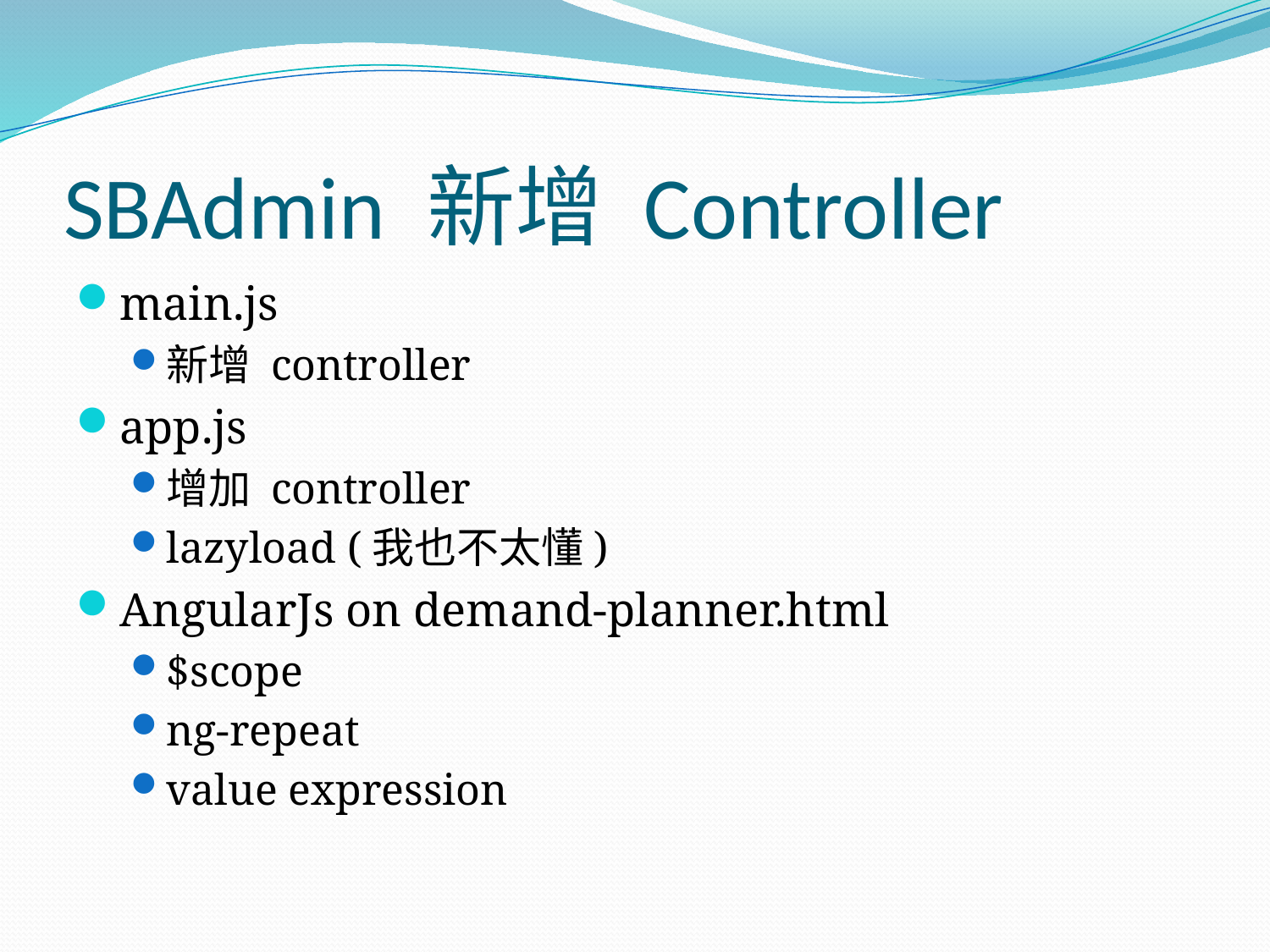

# SBAdmin 新增 Controller
main.js
新增 controller
app.js
增加 controller
lazyload (我也不太懂)
AngularJs on demand-planner.html
$scope
ng-repeat
value expression